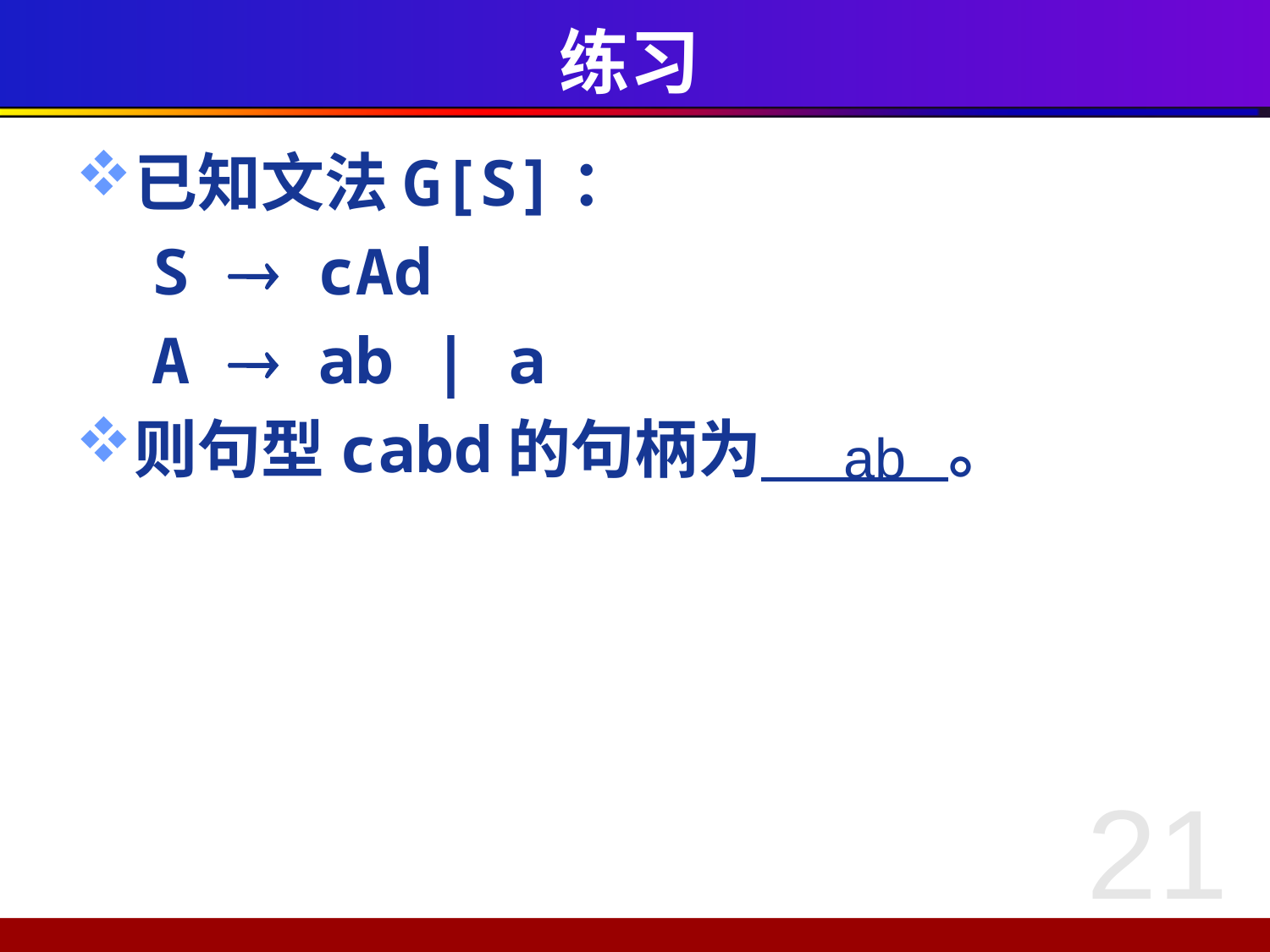

# 练习
已知文法G[S]：
  S → cAd
  A → ab | a
则句型cabd的句柄为             。

 ab